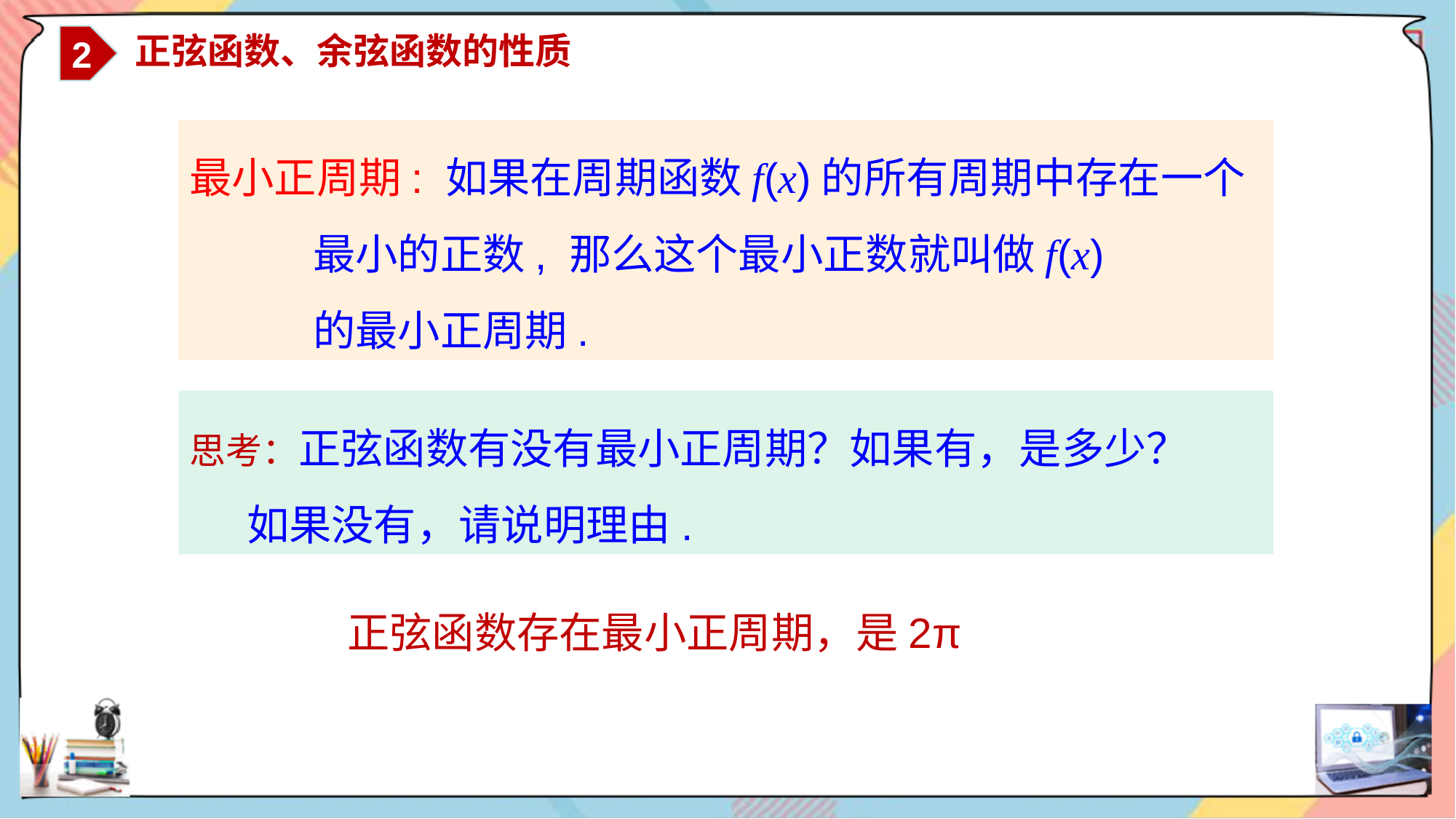

2
 正弦函数、余弦函数的性质
最小正周期: 如果在周期函数f(x)的所有周期中存在一个
            最小的正数, 那么这个最小正数就叫做f(x)
            的最小正周期.
思考：正弦函数有没有最小正周期？如果有，是多少？
     如果没有，请说明理由.
正弦函数存在最小正周期，是2π